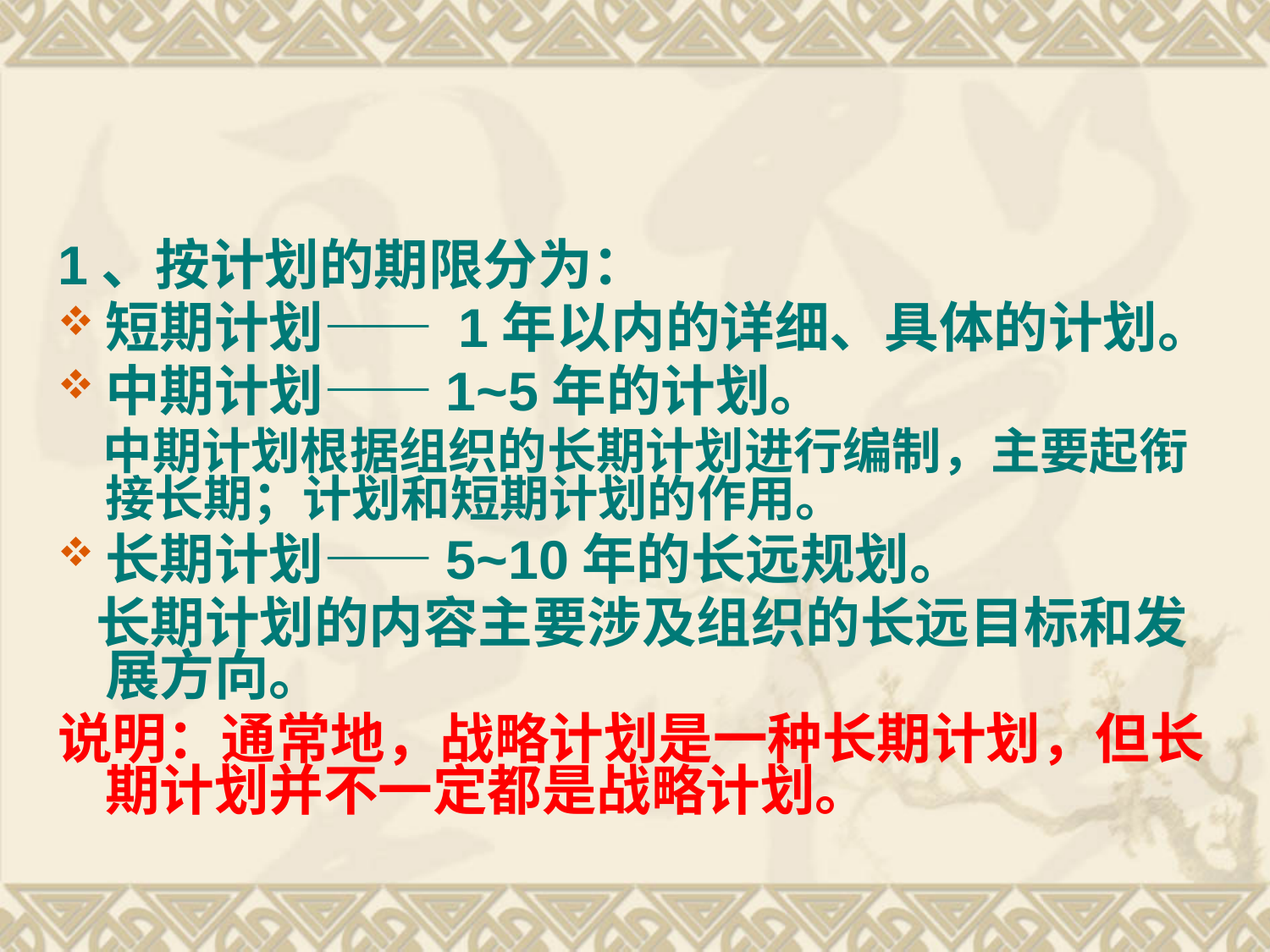

#
1、按计划的期限分为：
短期计划—— 1年以内的详细、具体的计划。
中期计划——1~5年的计划。
   中期计划根据组织的长期计划进行编制，主要起衔接长期；计划和短期计划的作用。
长期计划——5~10年的长远规划。
  长期计划的内容主要涉及组织的长远目标和发展方向。
说明：通常地，战略计划是一种长期计划，但长期计划并不一定都是战略计划。